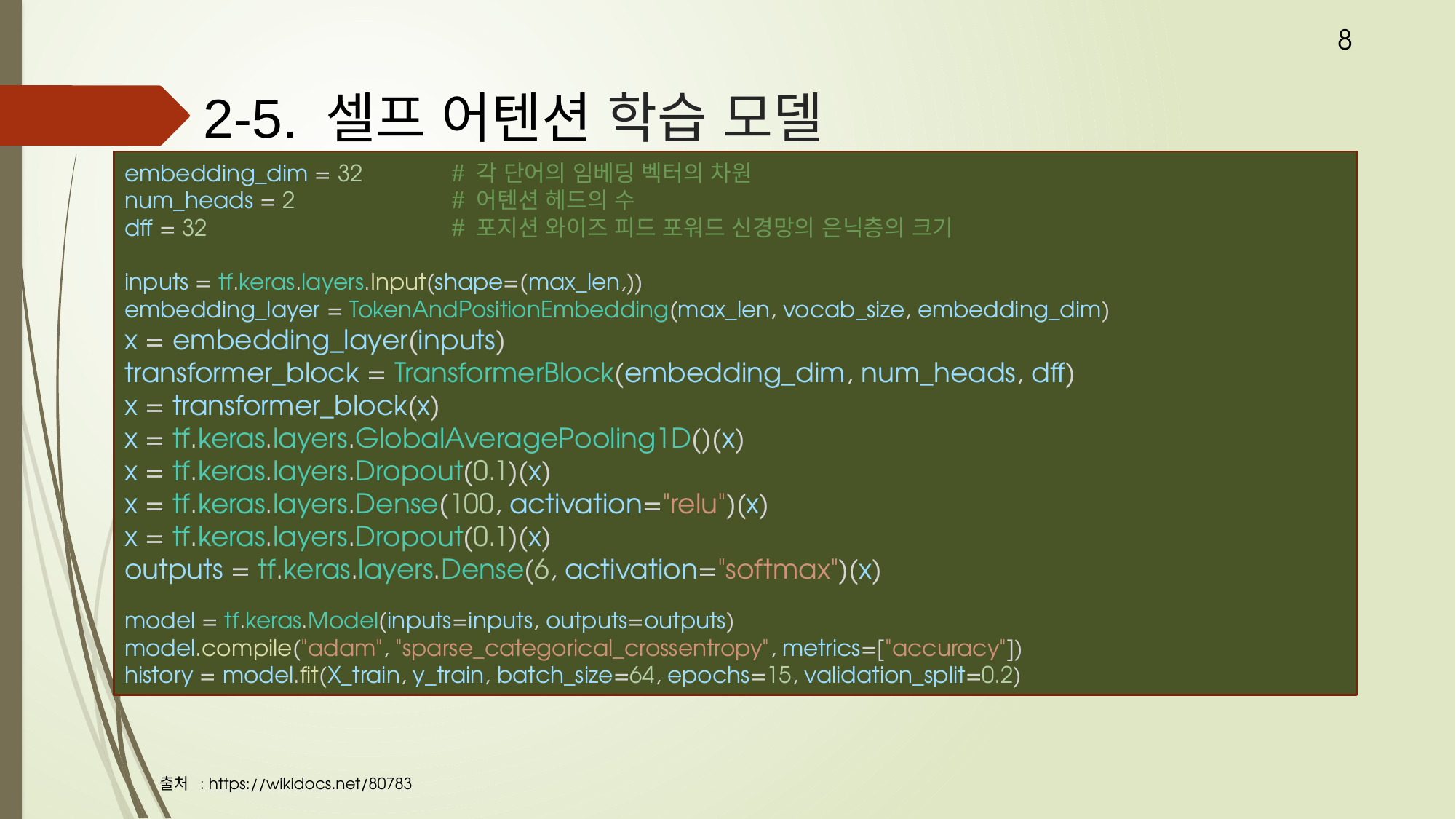

8
# 2-5. 셀프 어텐션 학습 모델
embedding_dim = 32  	# 각 단어의 임베딩 벡터의 차원
num_heads = 2  	   	# 어텐션 헤드의 수
dff = 32  			# 포지션 와이즈 피드 포워드 신경망의 은닉층의 크기
inputs = tf.keras.layers.Input(shape=(max_len,))
embedding_layer = TokenAndPositionEmbedding(max_len, vocab_size, embedding_dim)
x = embedding_layer(inputs)
transformer_block = TransformerBlock(embedding_dim, num_heads, dff)
x = transformer_block(x)
x = tf.keras.layers.GlobalAveragePooling1D()(x)
x = tf.keras.layers.Dropout(0.1)(x)
x = tf.keras.layers.Dense(100, activation="relu")(x)
x = tf.keras.layers.Dropout(0.1)(x)
outputs = tf.keras.layers.Dense(6, activation="softmax")(x)
model = tf.keras.Model(inputs=inputs, outputs=outputs)
model.compile("adam", "sparse_categorical_crossentropy", metrics=["accuracy"])
history = model.fit(X_train, y_train, batch_size=64, epochs=15, validation_split=0.2)
embedding_dim = 256 	# 임베딩 벡터의 차원
dropout_ratio = 0.3    		# 드롭아웃 비율
num_filters = 256 		# 커널의 수
kernel_size = 3 			# 커널의 크기
hidden_units = 128 		# 뉴런의 수

model = Sequential()
model.add(Embedding(vocab_size, embedding_dim))
model.add(Dropout(dropout_ratio))
model.add(Conv1D(num_filters, kernel_size, padding='valid', activation='relu’))
model.add(GlobalMaxPooling1D()) model.add(Dense(hidden_units, activation='relu')) model.add(Dropout(dropout_ratio)) model.add(Dense(1, activation='sigmoid'))

출처 : https://wikidocs.net/80783

11-03 1D CNN으로 IMDB 리뷰 분류하기